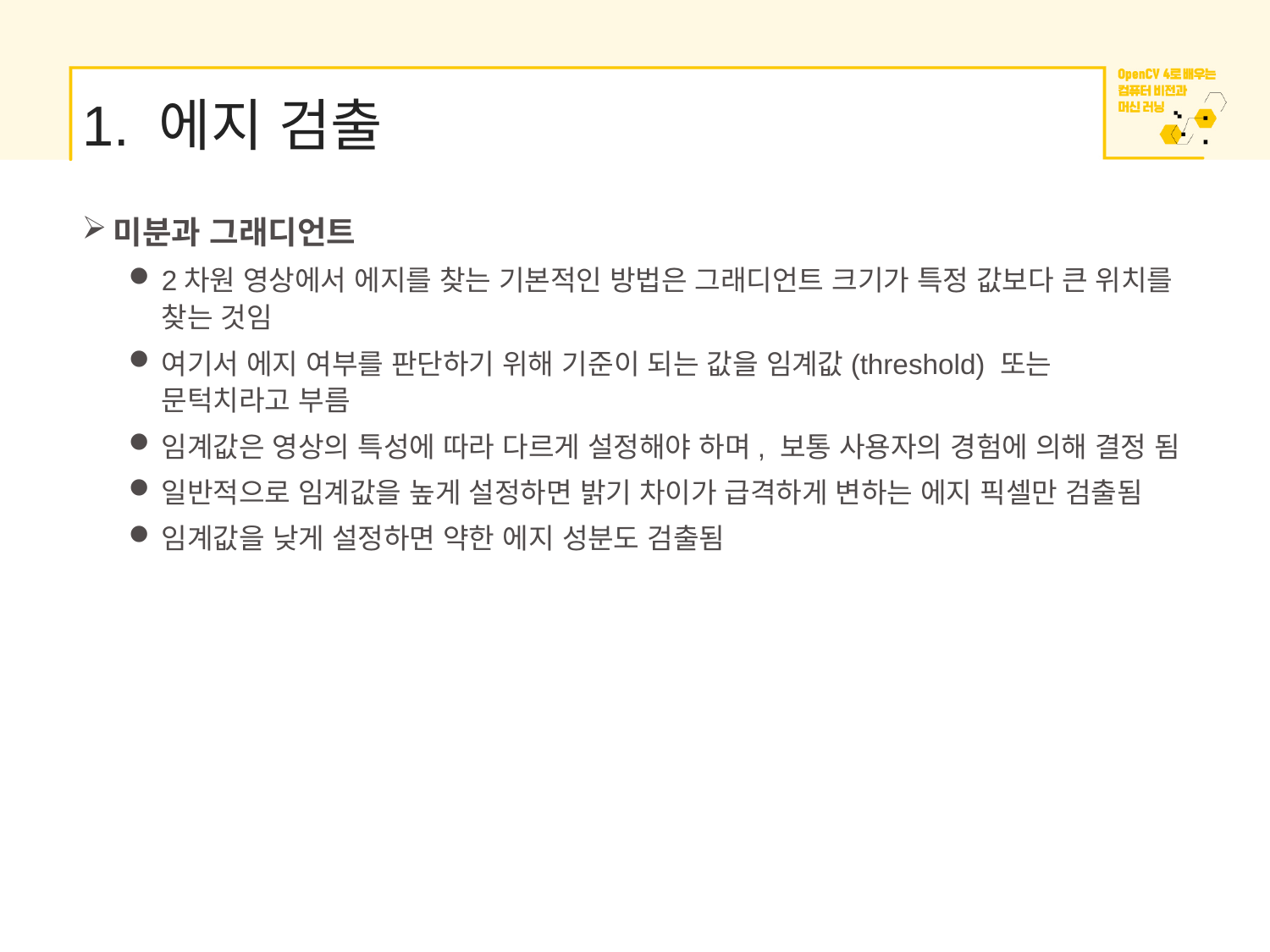

# 1. 에지 검출
미분과 그래디언트
2차원 영상에서 에지를 찾는 기본적인 방법은 그래디언트 크기가 특정 값보다 큰 위치를 찾는 것임
여기서 에지 여부를 판단하기 위해 기준이 되는 값을 임계값(threshold) 또는 문턱치라고 부름
임계값은 영상의 특성에 따라 다르게 설정해야 하며, 보통 사용자의 경험에 의해 결정 됨
일반적으로 임계값을 높게 설정하면 밝기 차이가 급격하게 변하는 에지 픽셀만 검출됨
임계값을 낮게 설정하면 약한 에지 성분도 검출됨